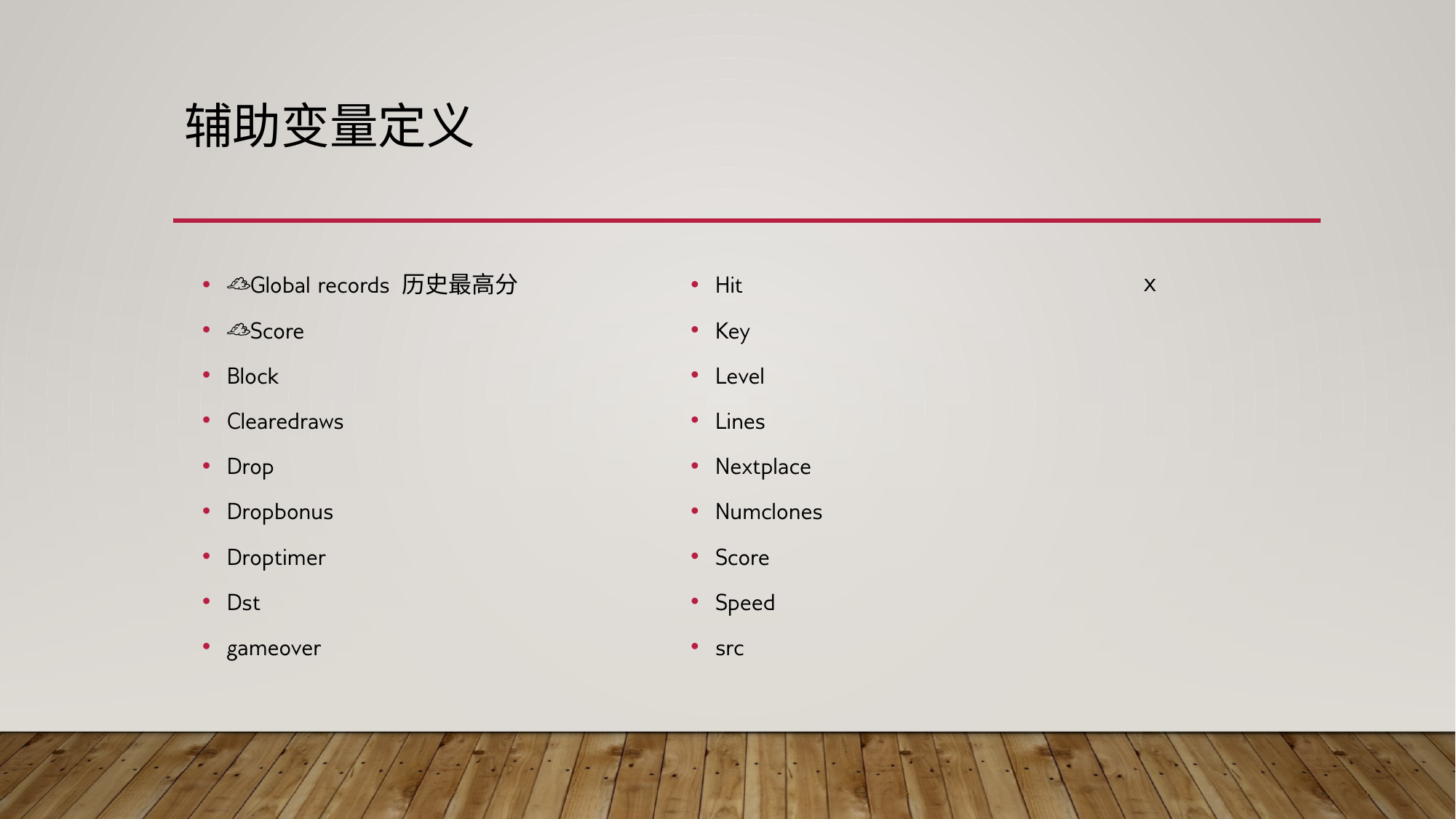

# 辅助变量定义
☁Global records 历史最高分
☁Score
Block
Clearedraws
Drop
Dropbonus
Droptimer
Dst
gameover
Hit
Key
Level
Lines
Nextplace
Numclones
Score
Speed
src
x